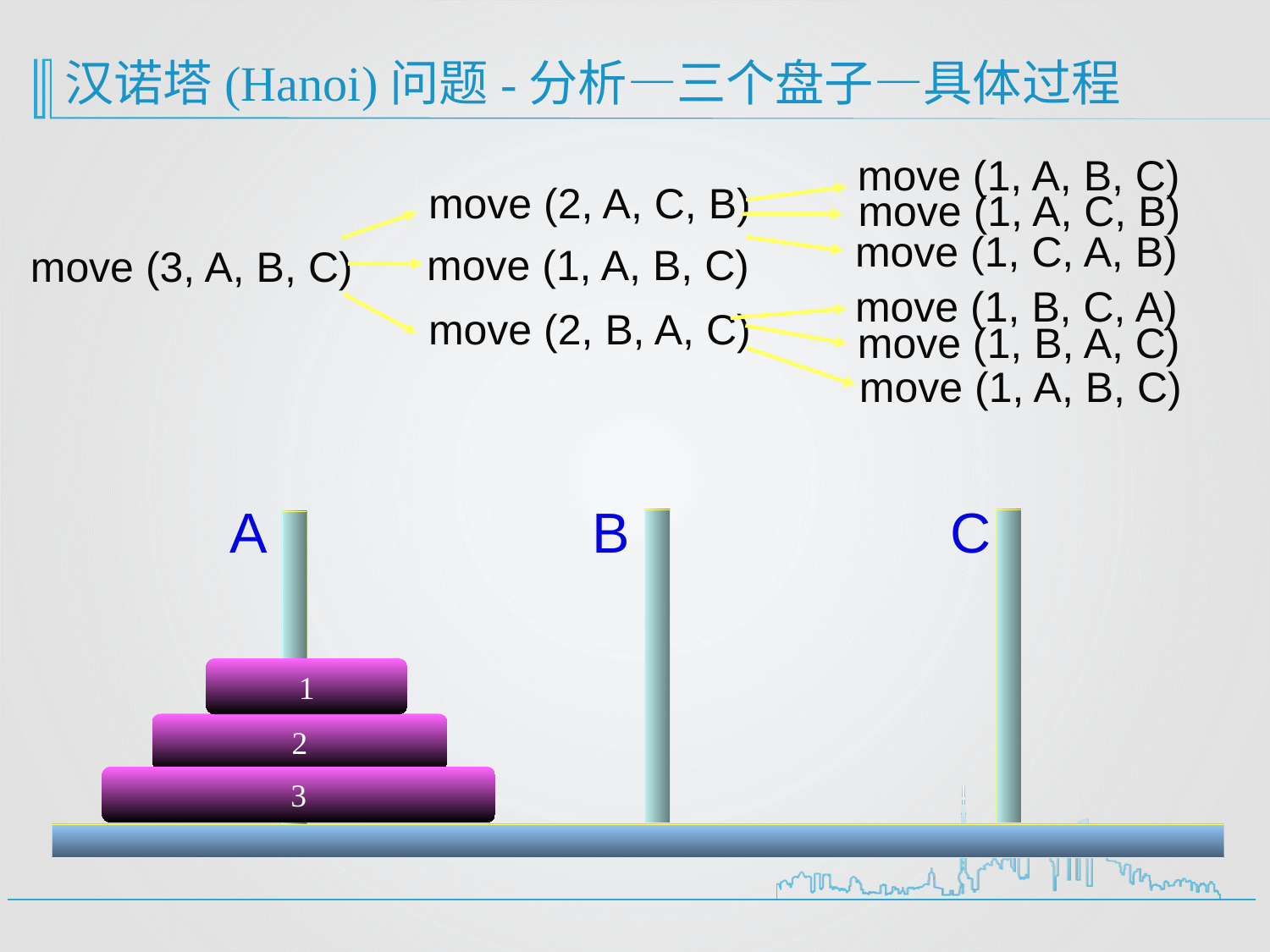

# 汉诺塔(Hanoi)问题-分析—三个盘子—具体过程
move (1, A, B, C)

move (2, A, C, B)

move (1, A, C, B)

move (1, C, A, B)

move (1, A, B, C)

move (3, A, B, C)
move (1, B, C, A)

move (2, B, A, C)
move (1, B, A, C)

move (1, A, B, C)
A
B
C

1
2
3